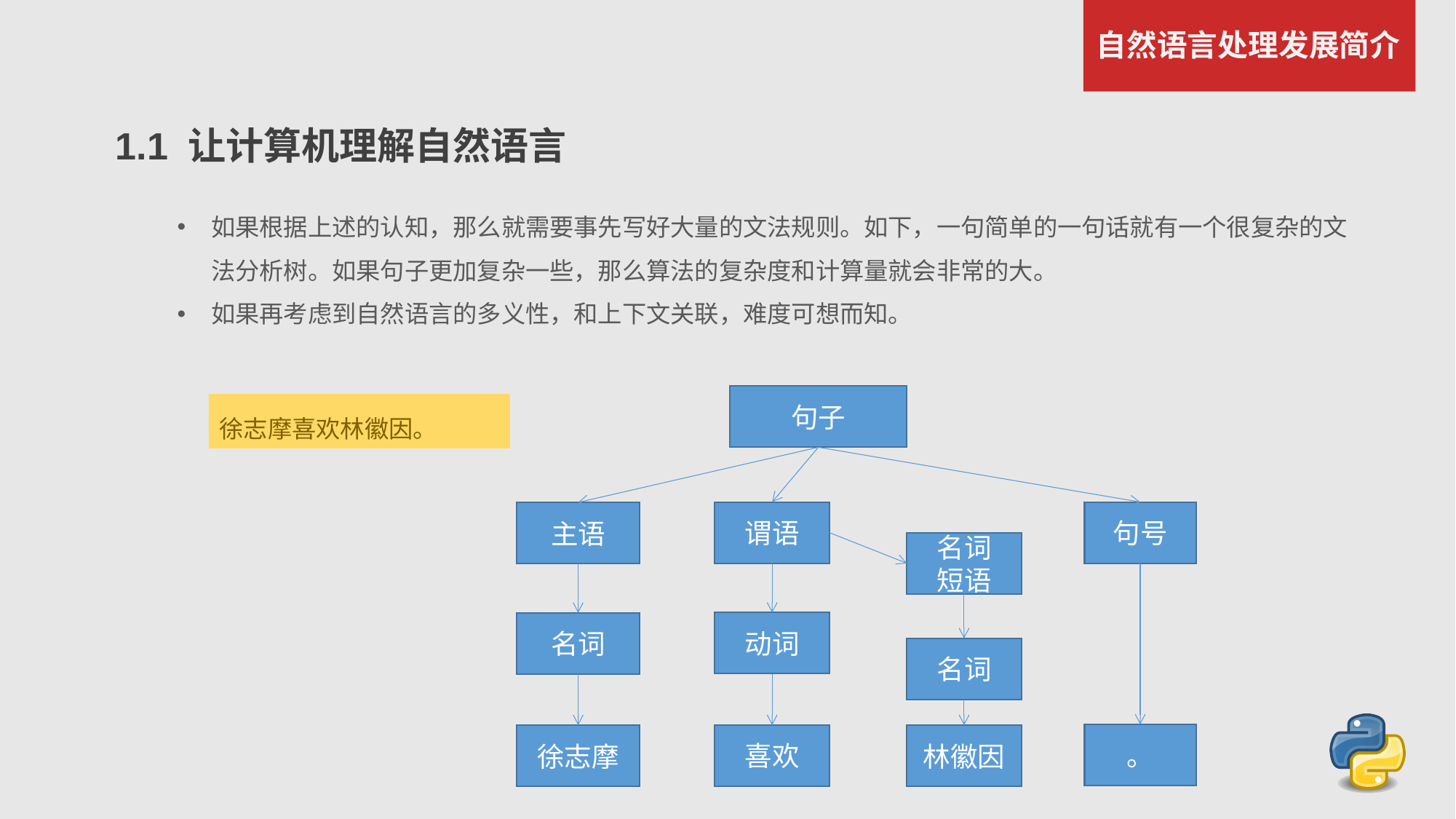

自然语言处理发展简介
1.1 让计算机理解自然语言
如果根据上述的认知，那么就需要事先写好大量的文法规则。如下，一句简单的一句话就有一个很复杂的文法分析树。如果句子更加复杂一些，那么算法的复杂度和计算量就会非常的大。
如果再考虑到自然语言的多义性，和上下文关联，难度可想而知。
句子
徐志摩喜欢林徽因。
谓语
句号
主语
名词
短语
动词
名词
名词
。
喜欢
徐志摩
林徽因